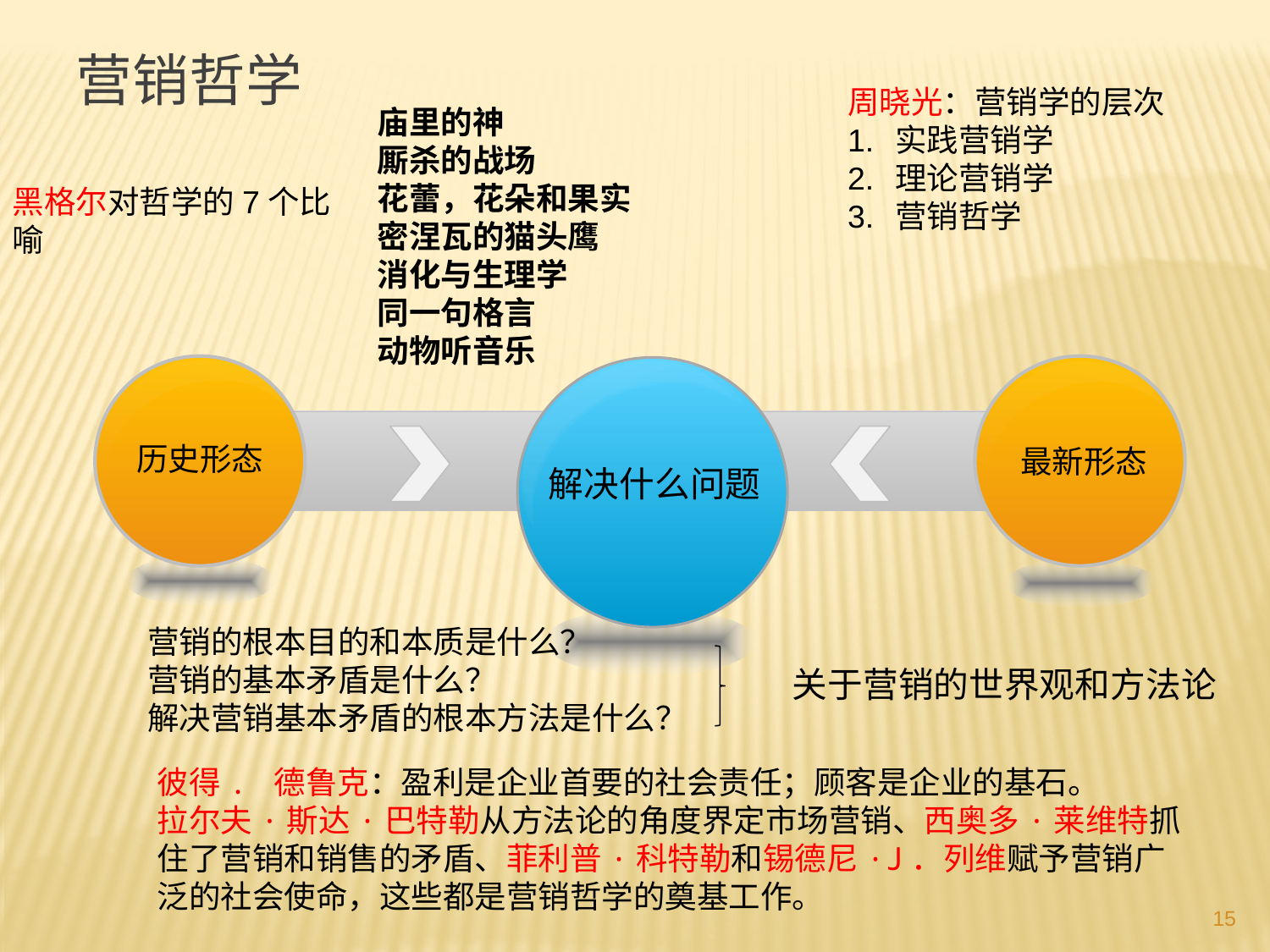

营销哲学
周晓光：营销学的层次
实践营销学
理论营销学
营销哲学
庙里的神
厮杀的战场
花蕾，花朵和果实
密涅瓦的猫头鹰
消化与生理学
同一句格言
动物听音乐
黑格尔对哲学的7个比喻

历史形态
最新形态
解决什么问题

营销的根本目的和本质是什么？
营销的基本矛盾是什么？
解决营销基本矛盾的根本方法是什么？

关于营销的世界观和方法论
彼得. 德鲁克：盈利是企业首要的社会责任；顾客是企业的基石。
拉尔夫·斯达·巴特勒从方法论的角度界定市场营销、西奥多·莱维特抓住了营销和销售的矛盾、菲利普·科特勒和锡德尼·J．列维赋予营销广泛的社会使命，这些都是营销哲学的奠基工作。
15